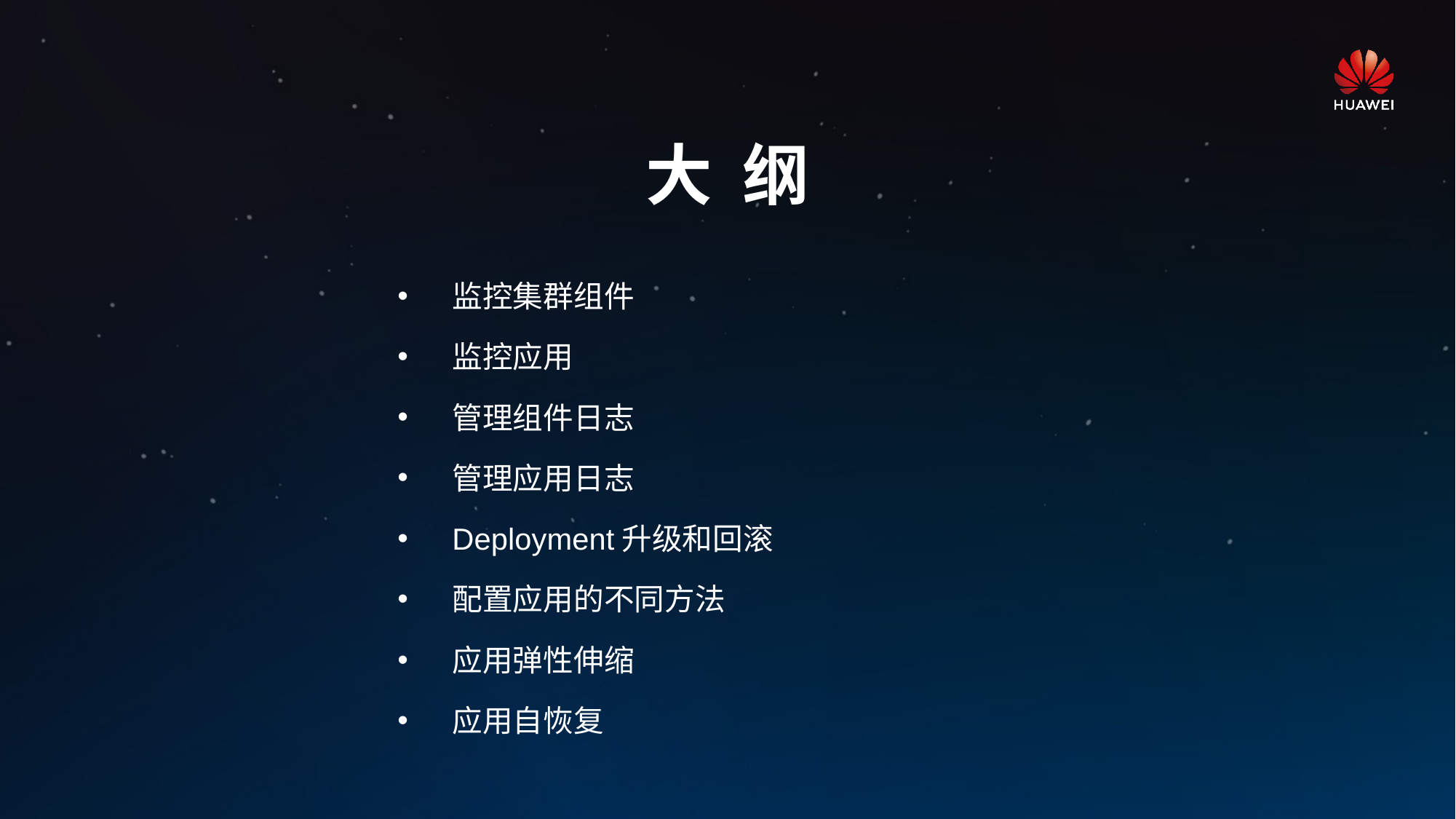

# 大  纲
监控集群组件
监控应用
管理组件日志
管理应用日志
Deployment升级和回滚
配置应用的不同方法
应用弹性伸缩
应用自恢复